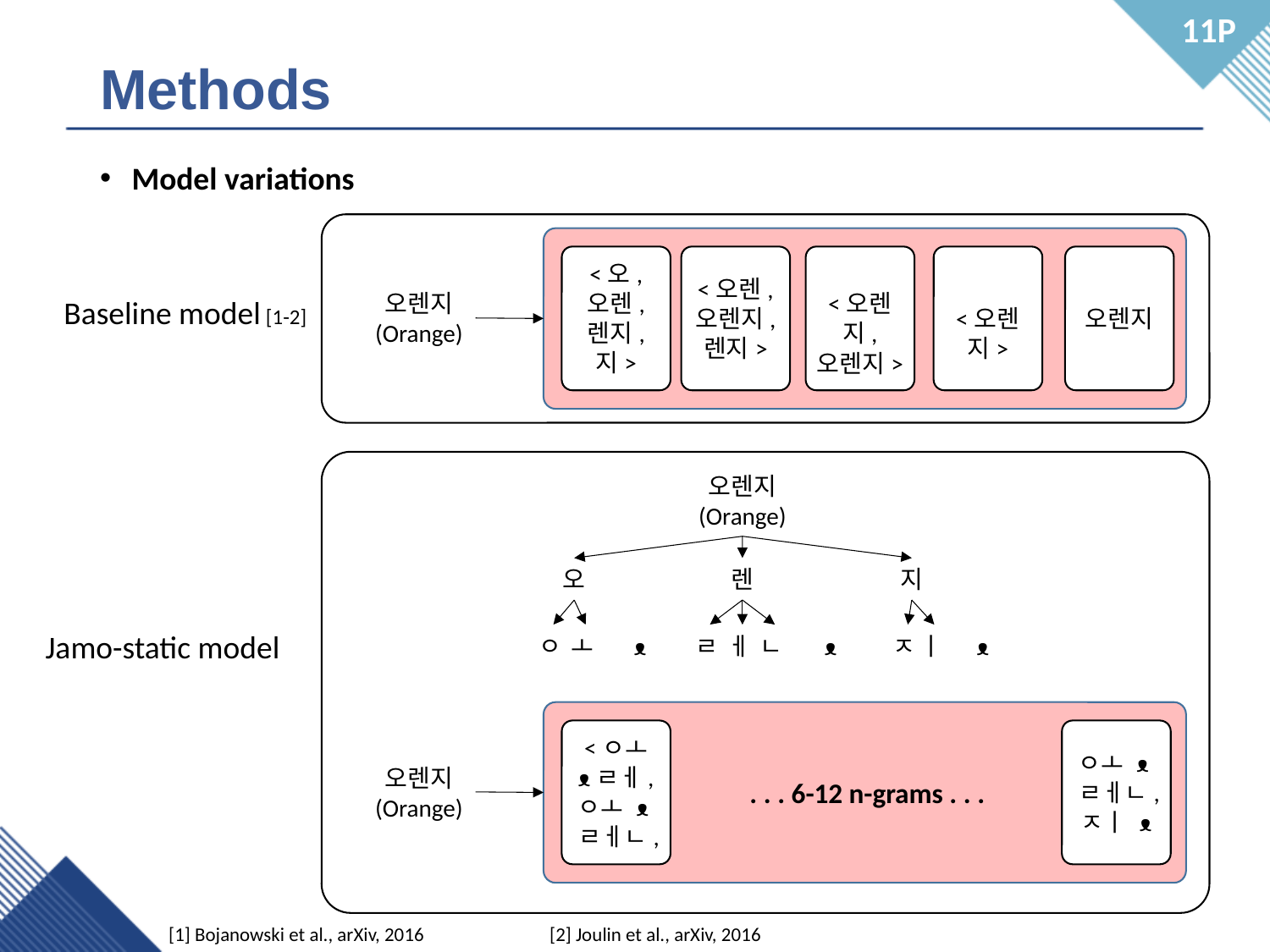

11P
# Methods
Model variations

<오,
오렌,
렌지,
지>

<오렌,
오렌지,
렌지>

<오렌지, 오렌지>

<오렌지>

오렌지
오렌지
(Orange)
Baseline model [1-2]

오렌지
(Orange)
오
렌
지
ㅇ
ㅗ
ᴥ
ㄹ
ㅔ
ㄴ
ᴥ
ㅈ
ㅣ
ᴥ
Jamo-static model

<ㅇㅗ ᴥㄹㅔ,
ㅇㅗ ᴥㄹㅔㄴ,
ㅇㅗ ᴥㄹㅔㄴ,ㅈㅣ ᴥ
오렌지
(Orange)
. . . 6-12 n-grams . . .

[1] Bojanowski et al., arXiv, 2016	[2] Joulin et al., arXiv, 2016